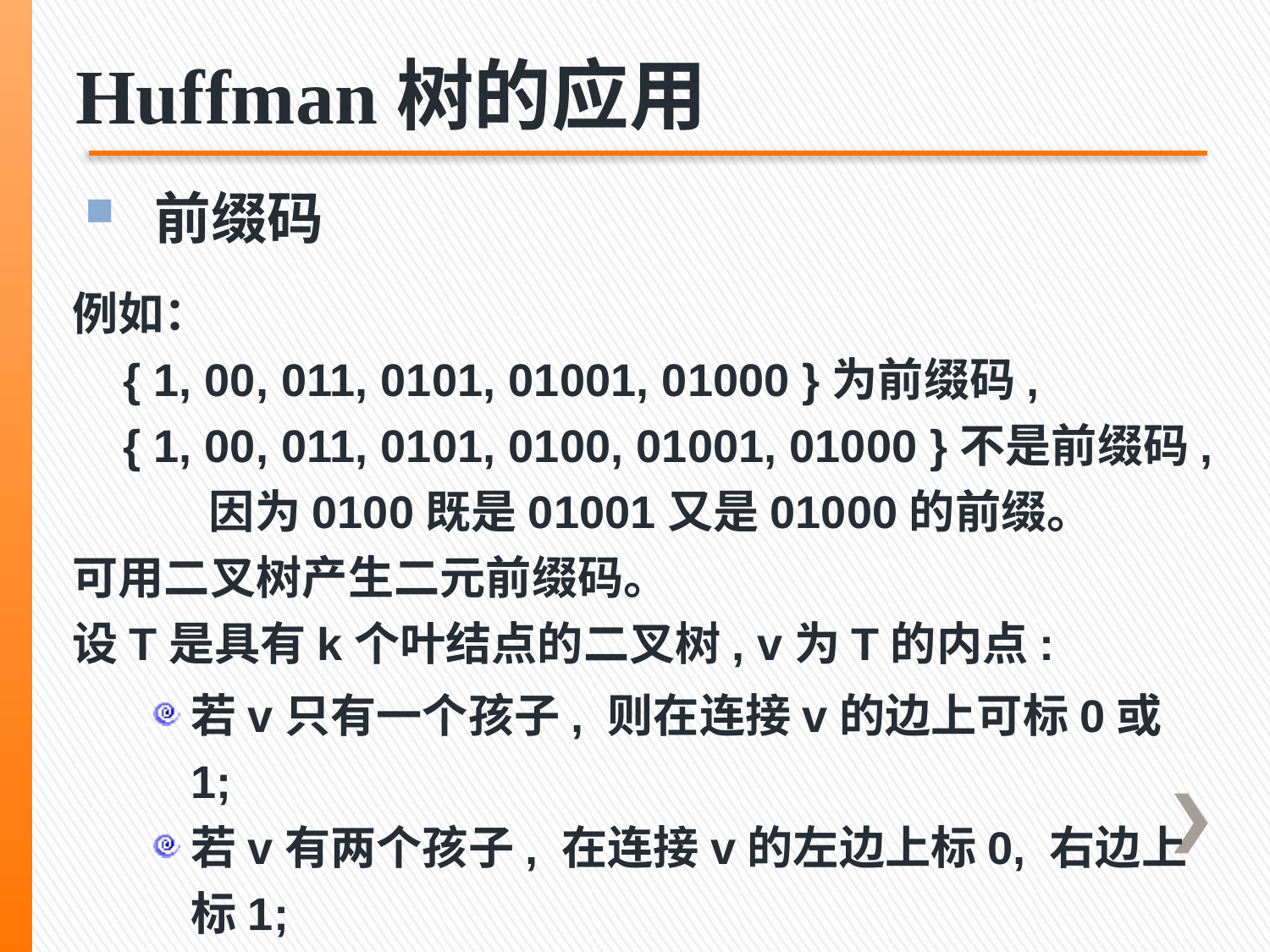

Huffman树的应用
  前缀码
例如：
    { 1, 00, 011, 0101, 01001, 01000 }为前缀码,
    { 1, 00, 011, 0101, 0100, 01001, 01000 }不是前缀码, 因为0100既是01001又是01000的前缀。
可用二叉树产生二元前缀码。
设T是具有k个叶结点的二叉树, v为T的内点:
若v只有一个孩子, 则在连接v的边上可标0或1;
若v有两个孩子, 在连接v的左边上标0, 右边上标1;